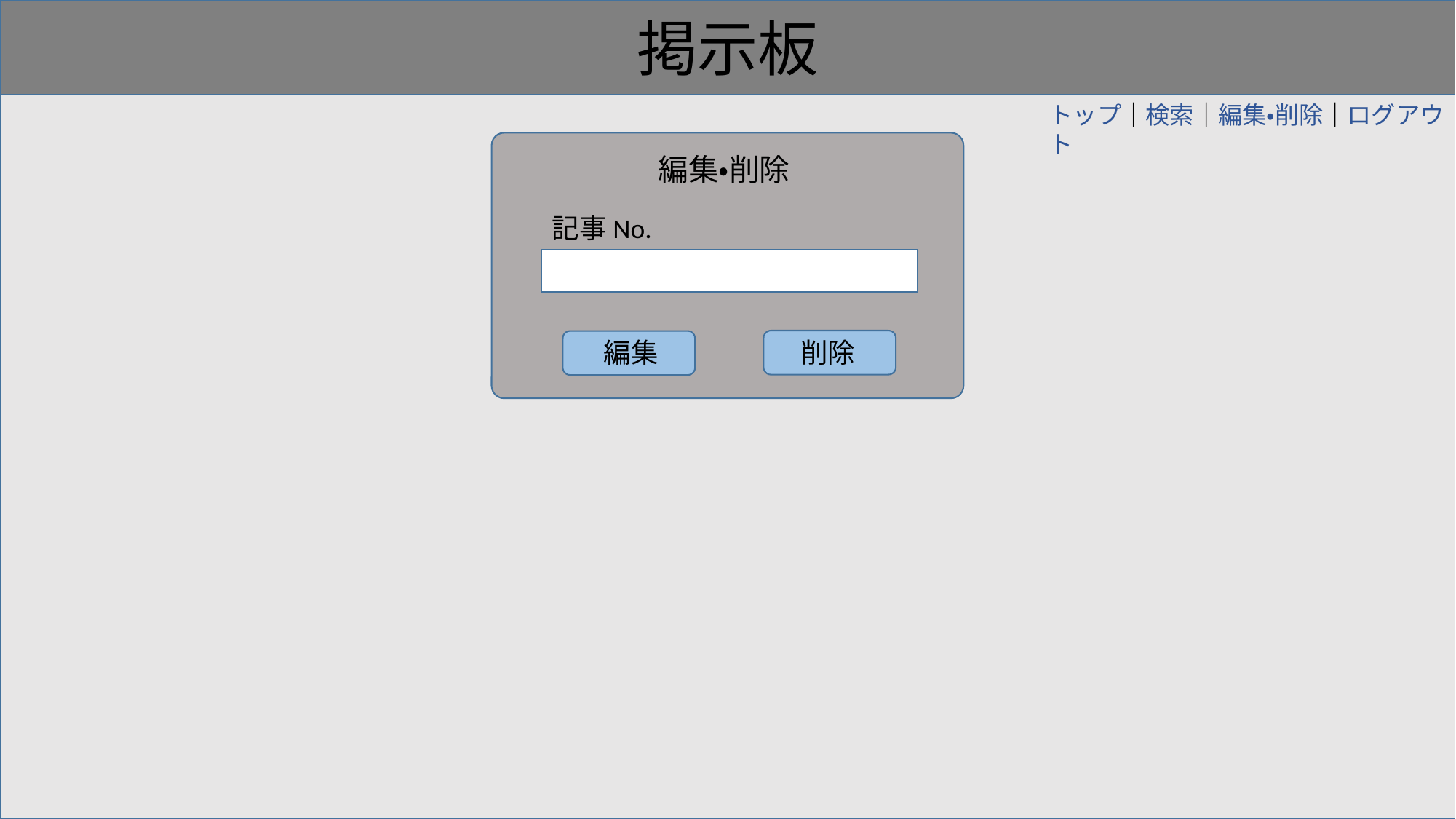

掲示板
編集・削除画面
トップ｜検索｜編集・削除｜ログアウト

編集・削除
記事No.

編集

削除